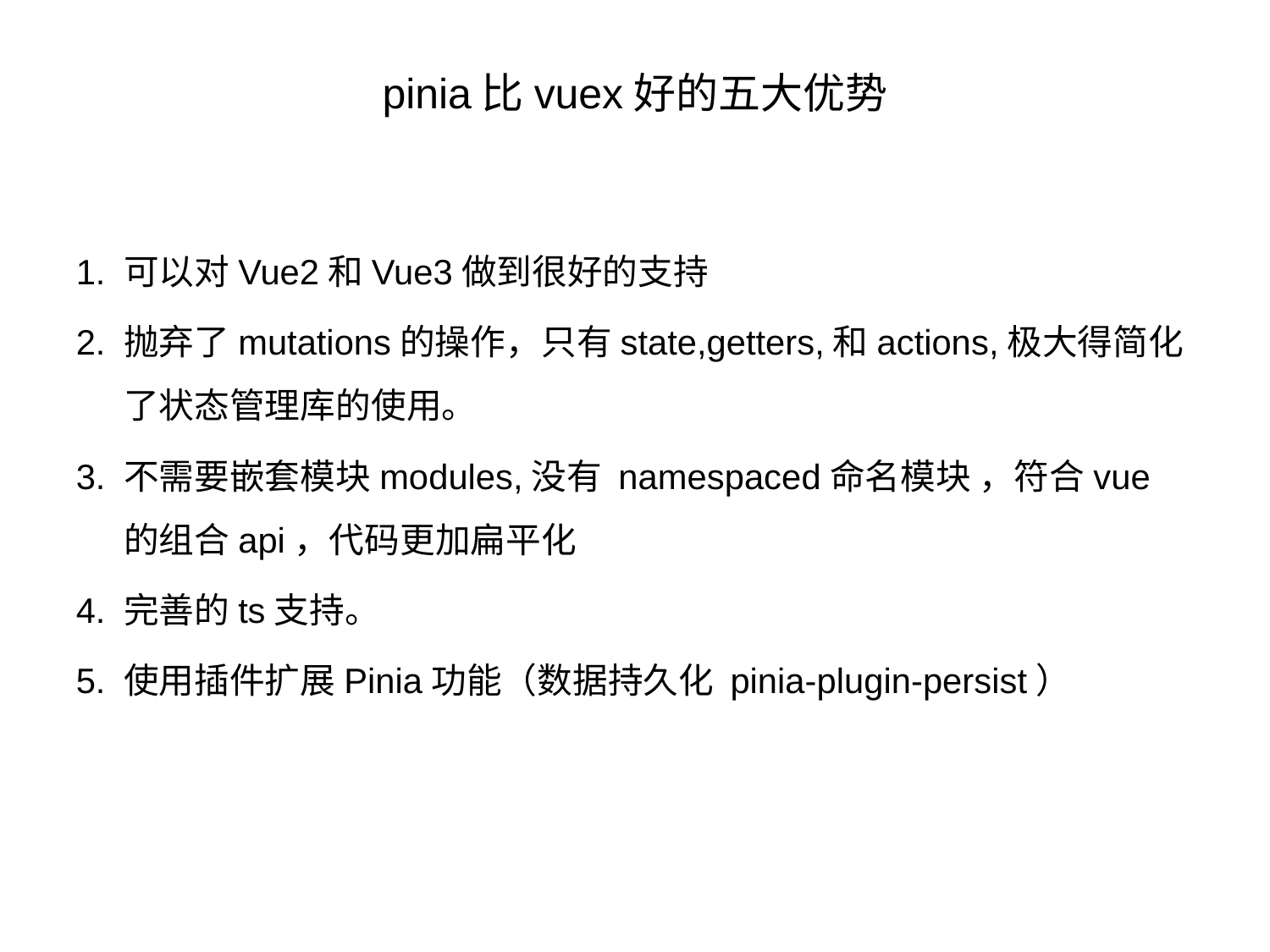

# pinia比vuex好的五大优势
可以对Vue2和Vue3做到很好的支持
抛弃了mutations的操作，只有state,getters,和actions,极大得简化了状态管理库的使用。
不需要嵌套模块modules,没有 namespaced命名模块 ，符合vue的组合api，代码更加扁平化
完善的ts支持。
使用插件扩展Pinia功能（数据持久化 pinia-plugin-persist）